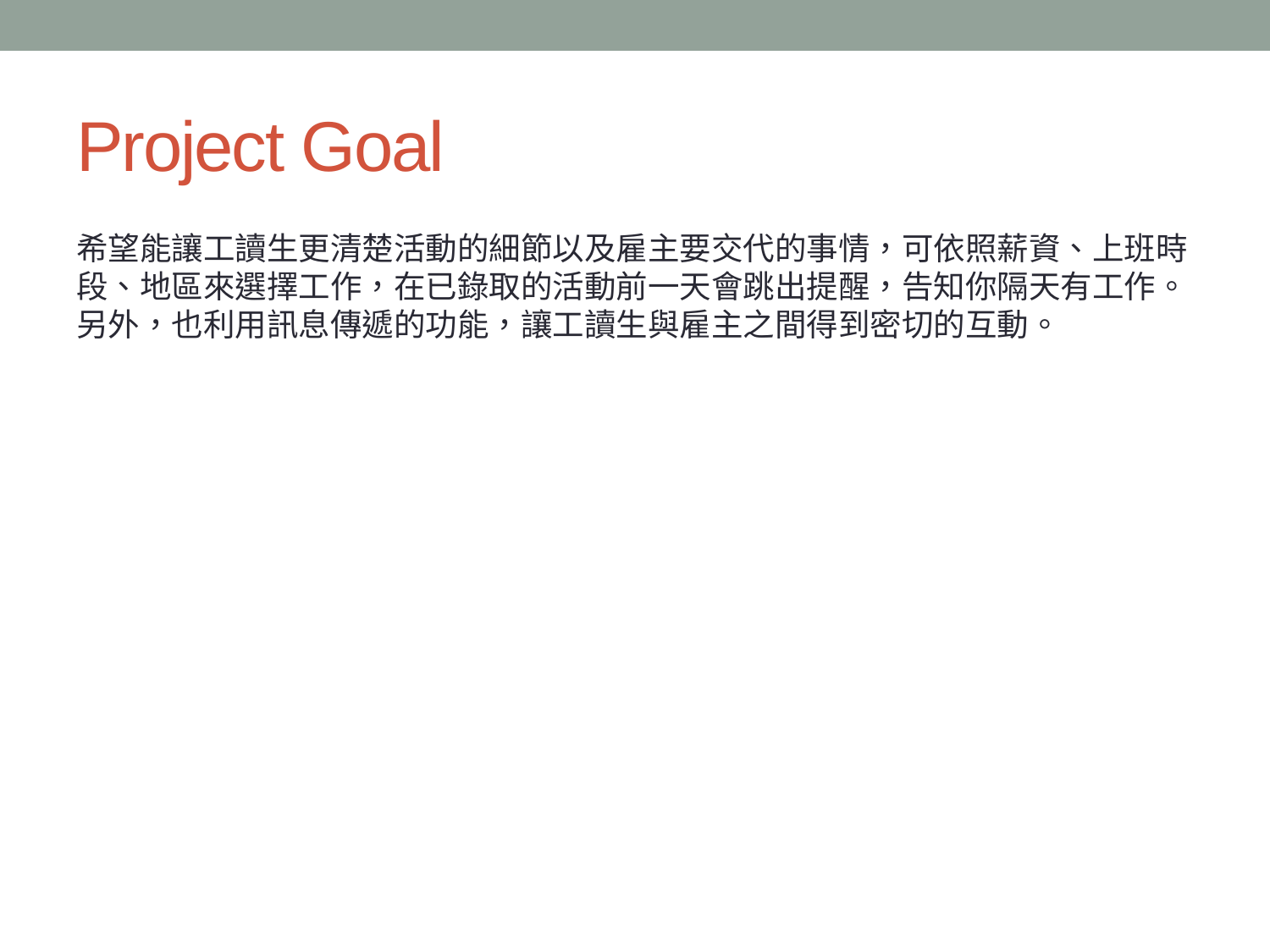

# Project Goal
希望能讓工讀生更清楚活動的細節以及雇主要交代的事情，可依照薪資、上班時段、地區來選擇工作，在已錄取的活動前一天會跳出提醒，告知你隔天有工作。另外，也利用訊息傳遞的功能，讓工讀生與雇主之間得到密切的互動。